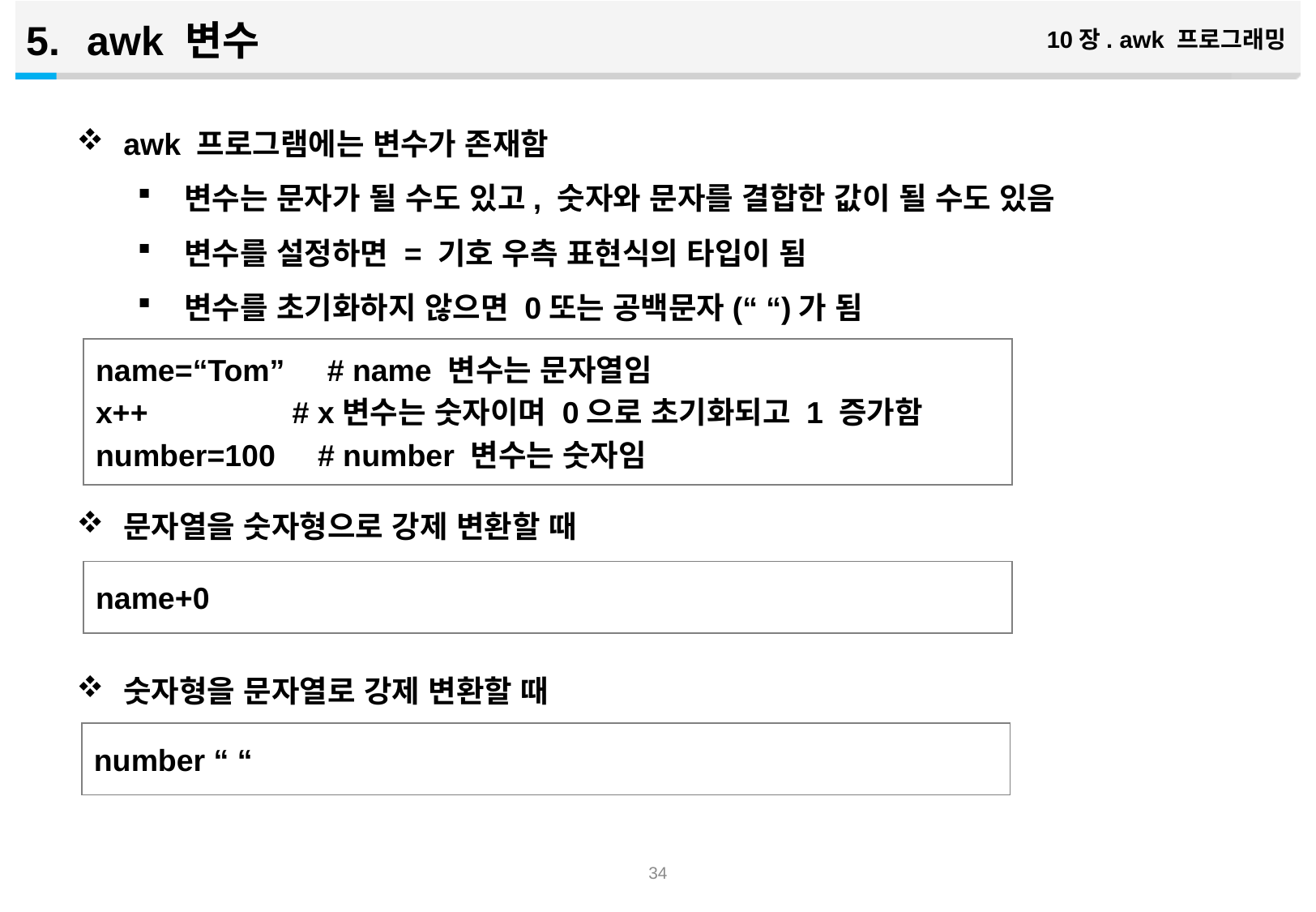

awk 변수
10장. awk 프로그래밍
awk 프로그램에는 변수가 존재함
변수는 문자가 될 수도 있고, 숫자와 문자를 결합한 값이 될 수도 있음
변수를 설정하면 = 기호 우측 표현식의 타입이 됨
변수를 초기화하지 않으면 0또는 공백문자(“ “)가 됨

문자열을 숫자형으로 강제 변환할 때

숫자형을 문자열로 강제 변환할 때

name=“Tom”     # name 변수는 문자열임
x++                 # x변수는 숫자이며 0으로 초기화되고 1 증가함
number=100     # number 변수는 숫자임
name+0
number “ “
34